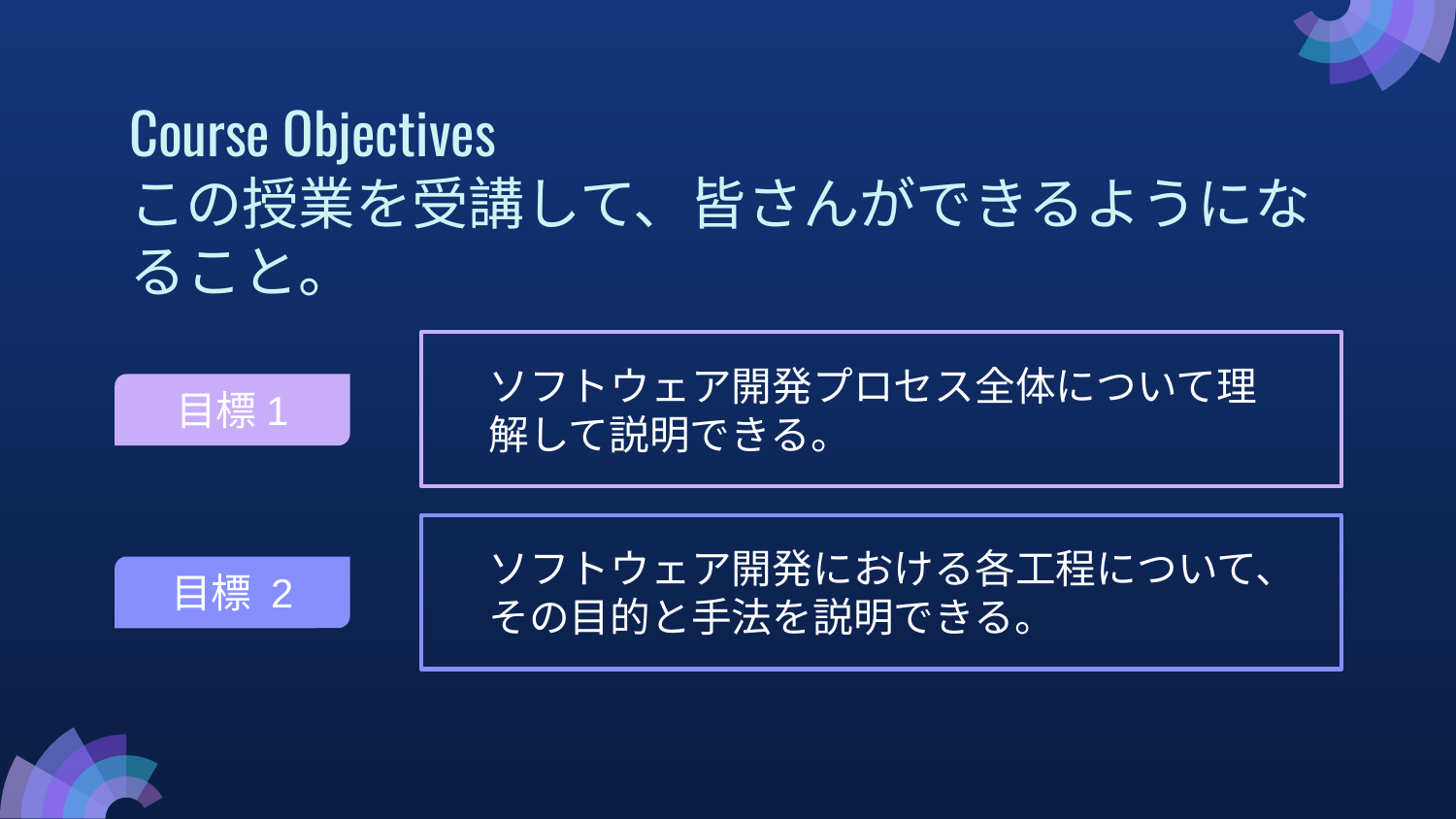

# Course Objectives この授業を受講して、皆さんができるようになること。
ソフトウェア開発プロセス全体について理解して説明できる。

目標1
ソフトウェア開発における各工程について、その目的と手法を説明できる。

目標 2